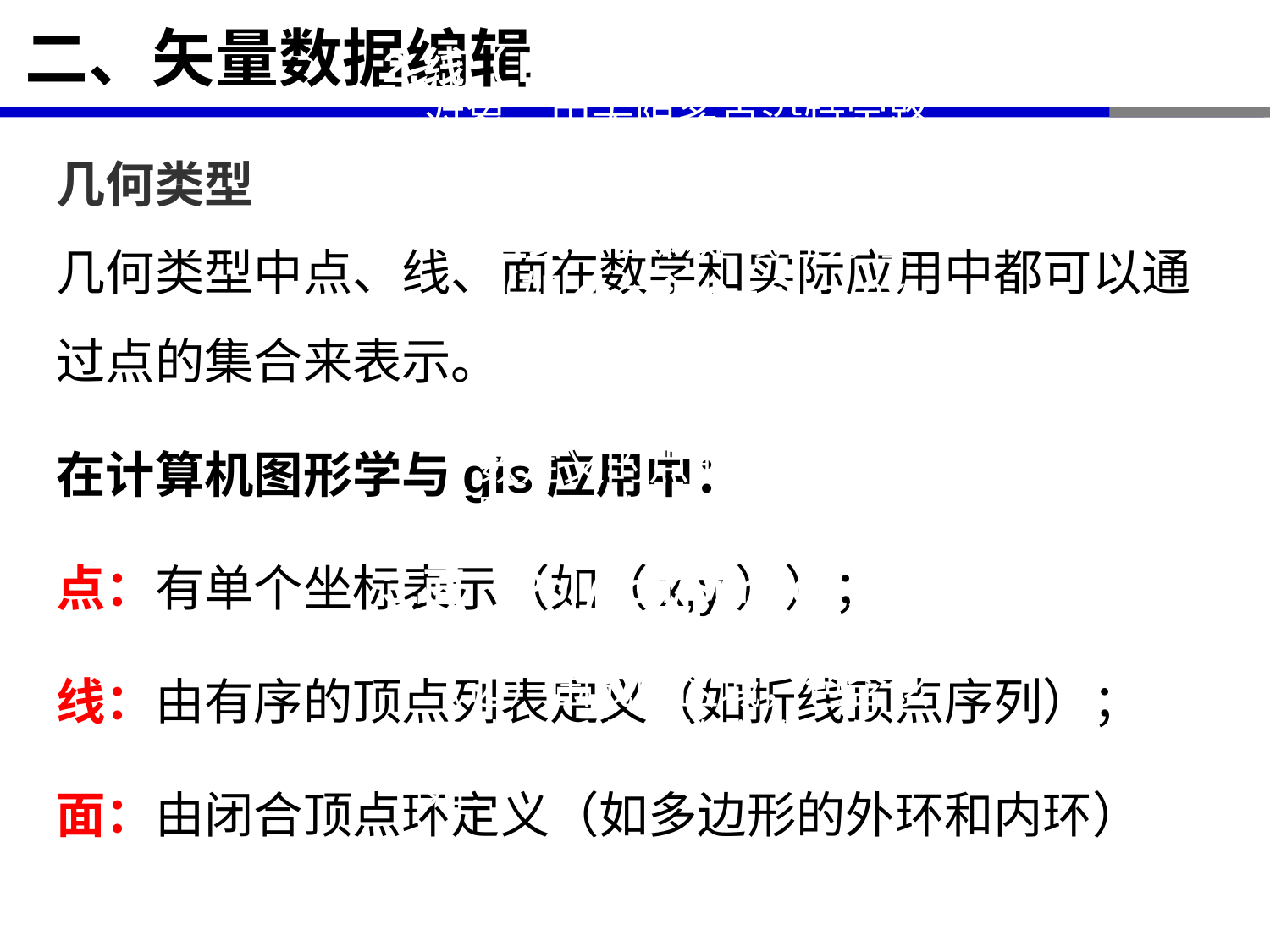

数学基础视角：
点（Point）：零维对象，仅表示位置，无大小或方向。例如，坐标 (�,�)(x,y) 或 (�,�,�)(x,y,z)。
线（Line/String）：一维对象，由无限多点沿特定路径连续排列构成。例如：
直线：由满足线性方程（如 �=��+�y=mx+b）的所有点组成。
曲线：由参数方程或函数定义的点的集合（如圆、抛物线）。
面（Polygon/Surface）：二维对象，由闭合的线（边）围成的区域，包含该区域内所有点的集合。例如：
平面：满足 ��+��+��+�=0ax+by+cz+d=0 的所有点。
曲面：由更高维方程（如球面方程 �2+�2+�2=�2x2+y2+z2=r2）定义的点的集合。
# 二、矢量数据编辑
几何类型
几何类型中点、线、面在数学和实际应用中都可以通过点的集合来表示。
在计算机图形学与gis应用中：
点：有单个坐标表示（如（x,y））；
线：由有序的顶点列表定义（如折线顶点序列）；
面：由闭合顶点环定义（如多边形的外环和内环）